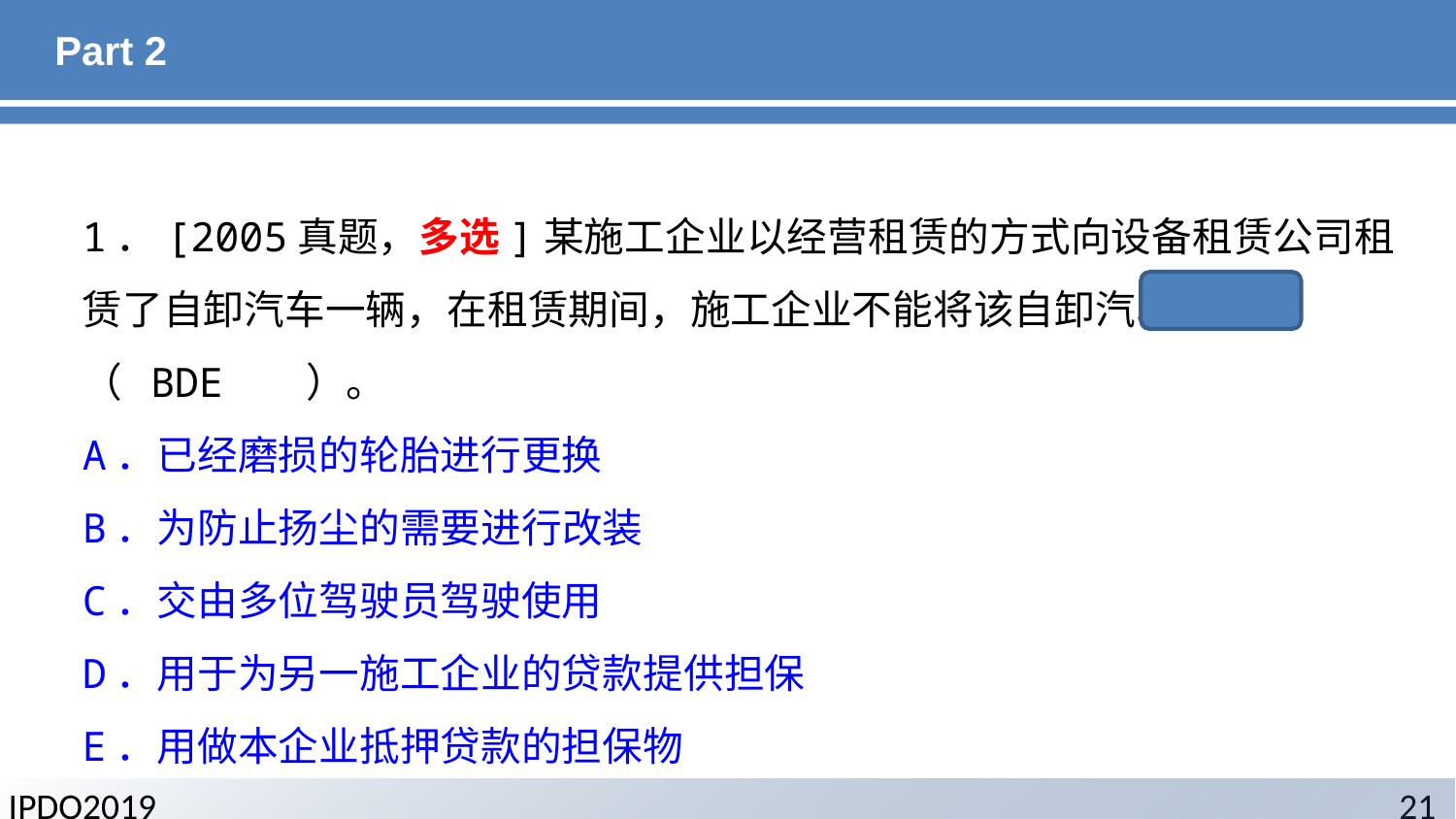

# Part 2

1．[2005真题，多选]某施工企业以经营租赁的方式向设备租赁公司租赁了自卸汽车一辆，在租赁期间，施工企业不能将该自卸汽车（  BDE   ）。
A．已经磨损的轮胎进行更换
B．为防止扬尘的需要进行改装
C．交由多位驾驶员驾驶使用
D．用于为另一施工企业的贷款提供担保
E．用做本企业抵押贷款的担保物

IPDO2019
21